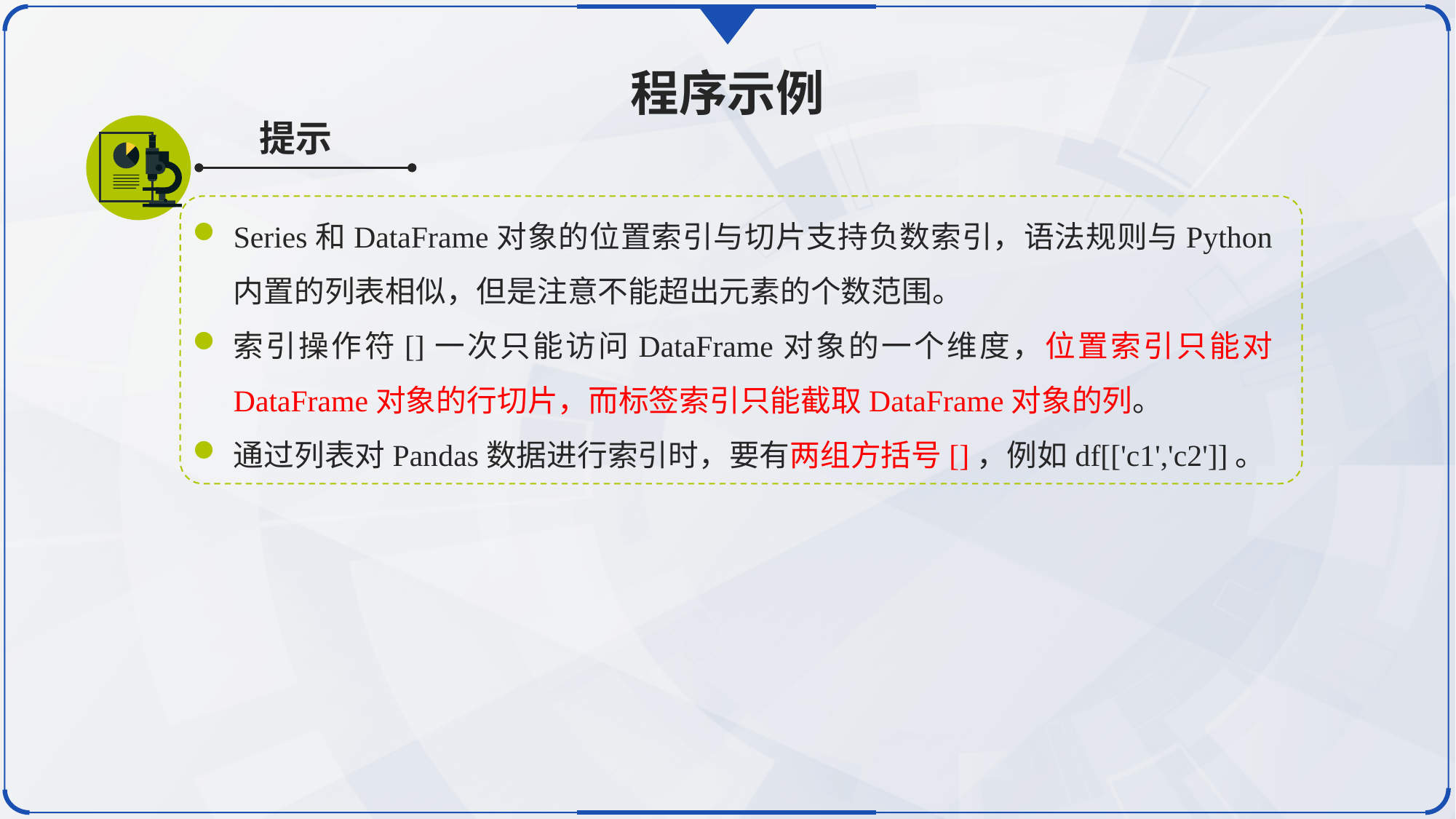

程序示例
提示

Series和DataFrame对象的位置索引与切片支持负数索引，语法规则与Python内置的列表相似，但是注意不能超出元素的个数范围。
索引操作符[]一次只能访问DataFrame对象的一个维度，位置索引只能对DataFrame对象的行切片，而标签索引只能截取DataFrame对象的列。
通过列表对Pandas数据进行索引时，要有两组方括号[]，例如df[['c1','c2']]。